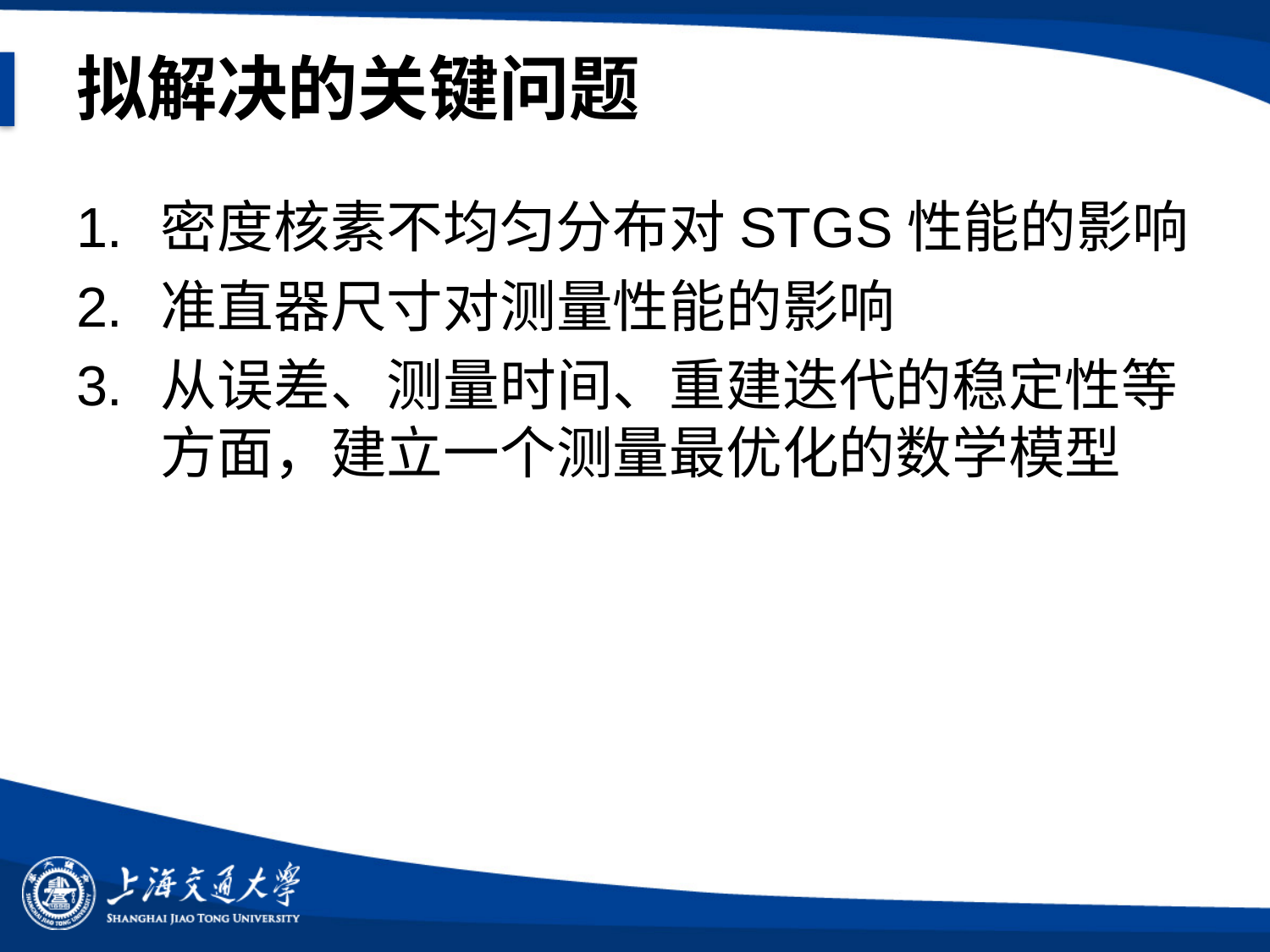

# 拟解决的关键问题
密度核素不均匀分布对STGS性能的影响
准直器尺寸对测量性能的影响
从误差、测量时间、重建迭代的稳定性等方面，建立一个测量最优化的数学模型